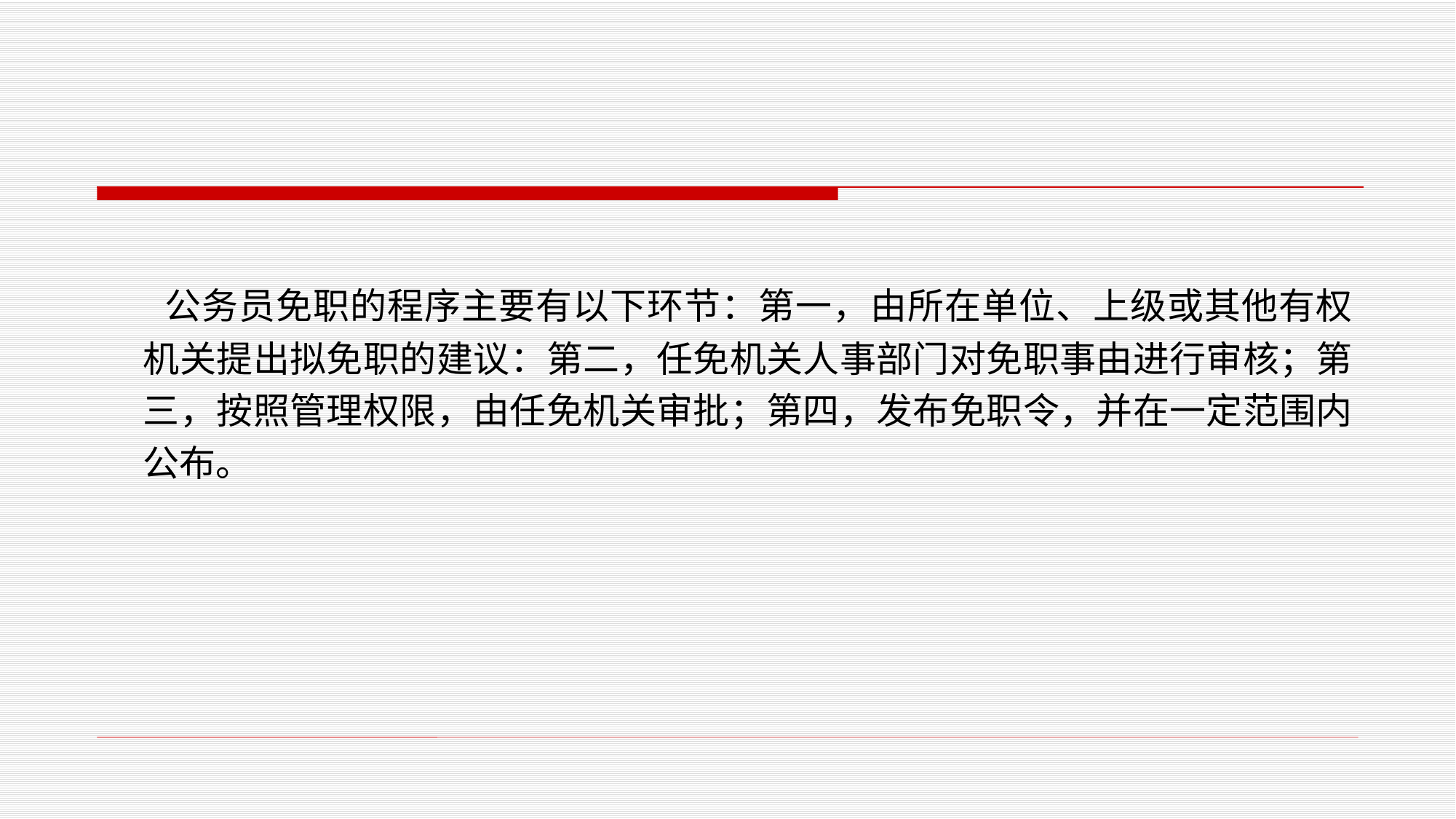

#

      公务员免职的程序主要有以下环节：第一，由所在单位、上级或其他有权机关提出拟免职的建议：第二，任免机关人事部门对免职事由进行审核；第三，按照管理权限，由任免机关审批；第四，发布免职令，并在一定范围内公布。